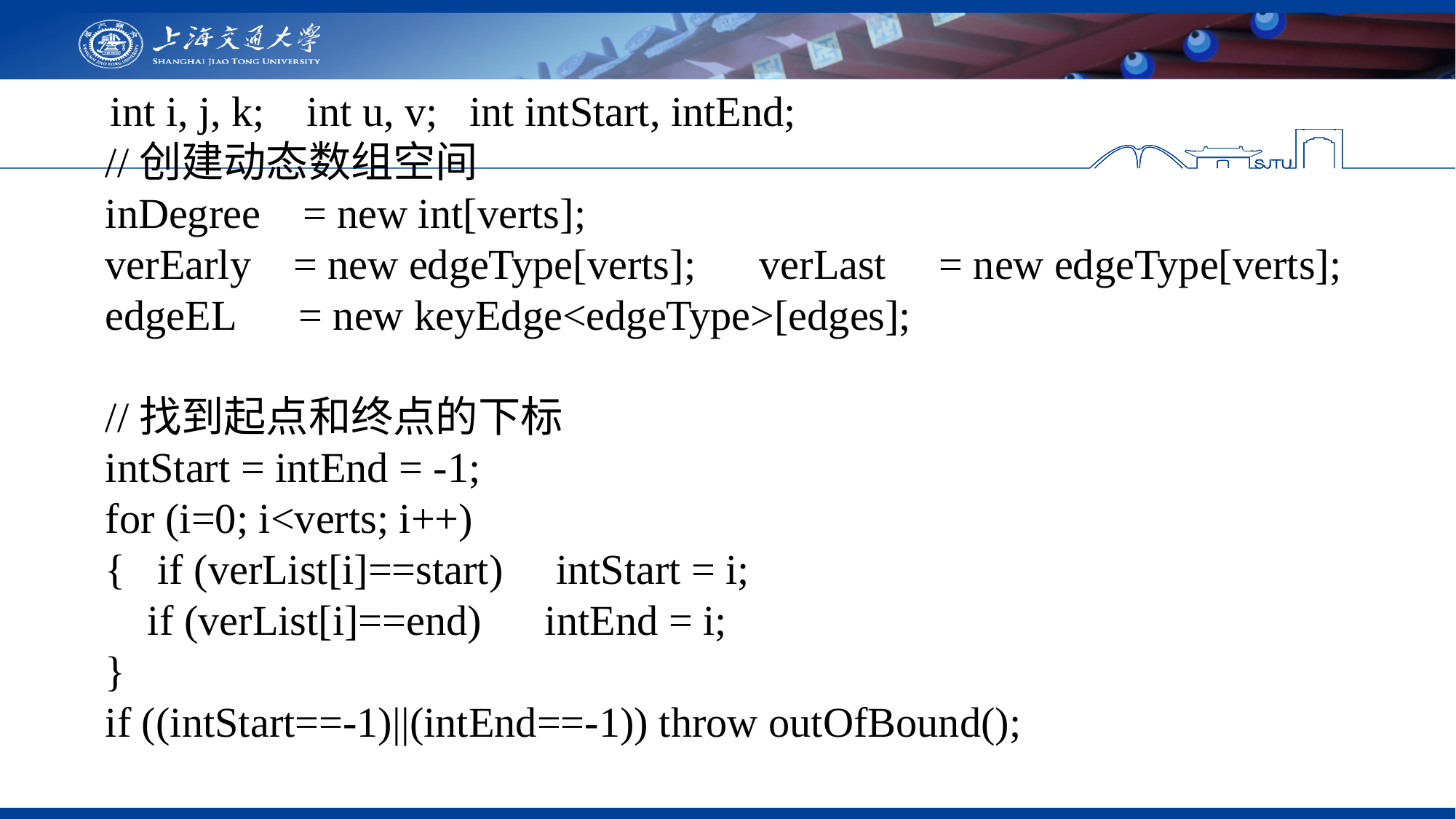

int i, j, k;    int u, v;   int intStart, intEnd;
    //创建动态数组空间
    inDegree    = new int[verts];
    verEarly    = new edgeType[verts];      verLast     = new edgeType[verts];
    edgeEL      = new keyEdge<edgeType>[edges];

    //找到起点和终点的下标
    intStart = intEnd = -1;
    for (i=0; i<verts; i++)
    {   if (verList[i]==start)     intStart = i;
        if (verList[i]==end)      intEnd = i;
    }
    if ((intStart==-1)||(intEnd==-1)) throw outOfBound();